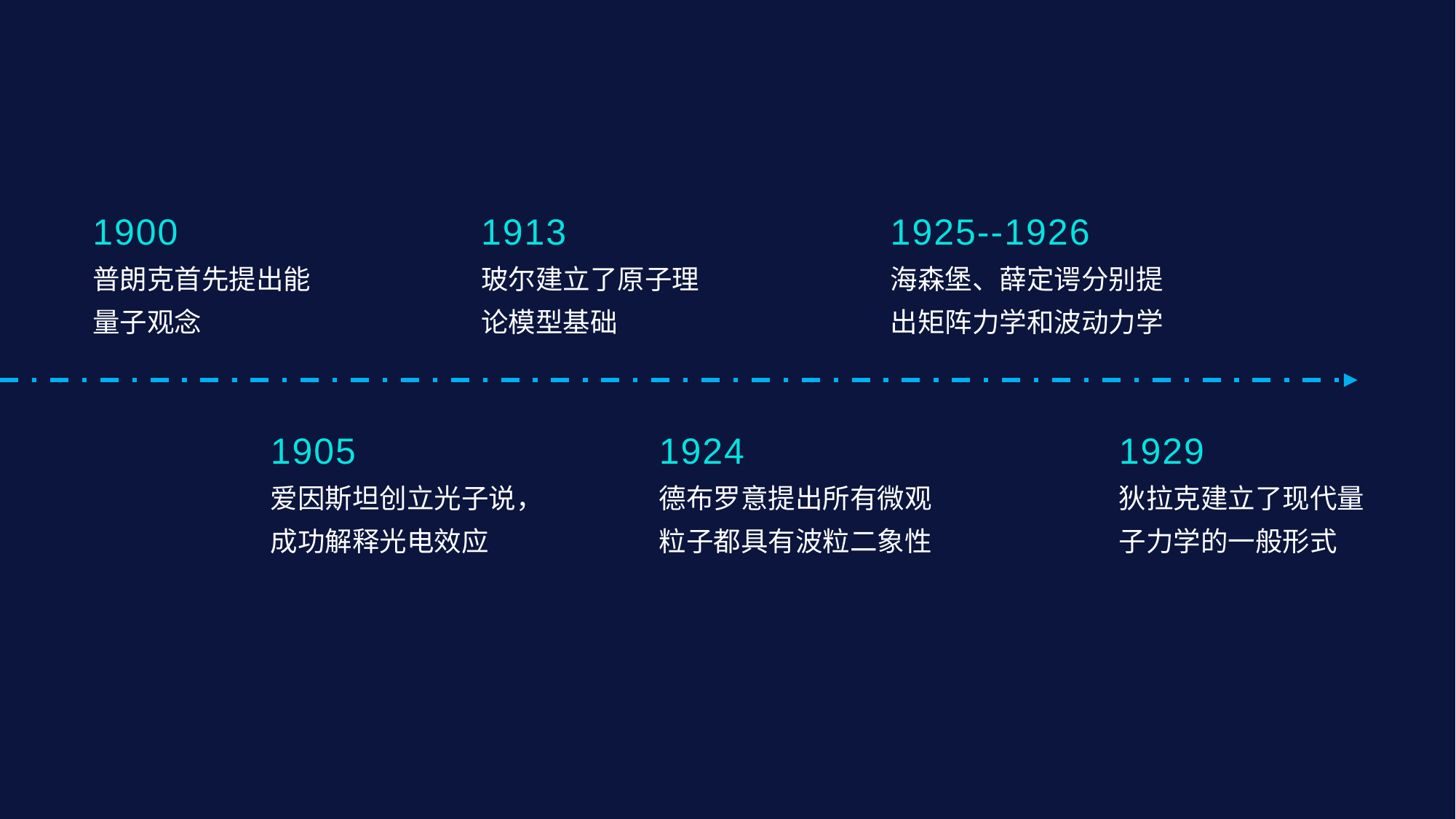

1900
普朗克首先提出能量子观念
1913
玻尔建立了原子理论模型基础
1925--1926
海森堡、薛定谔分别提出矩阵力学和波动力学
1905
爱因斯坦创立光子说，成功解释光电效应
1924
德布罗意提出所有微观粒子都具有波粒二象性
1929
狄拉克建立了现代量子力学的一般形式